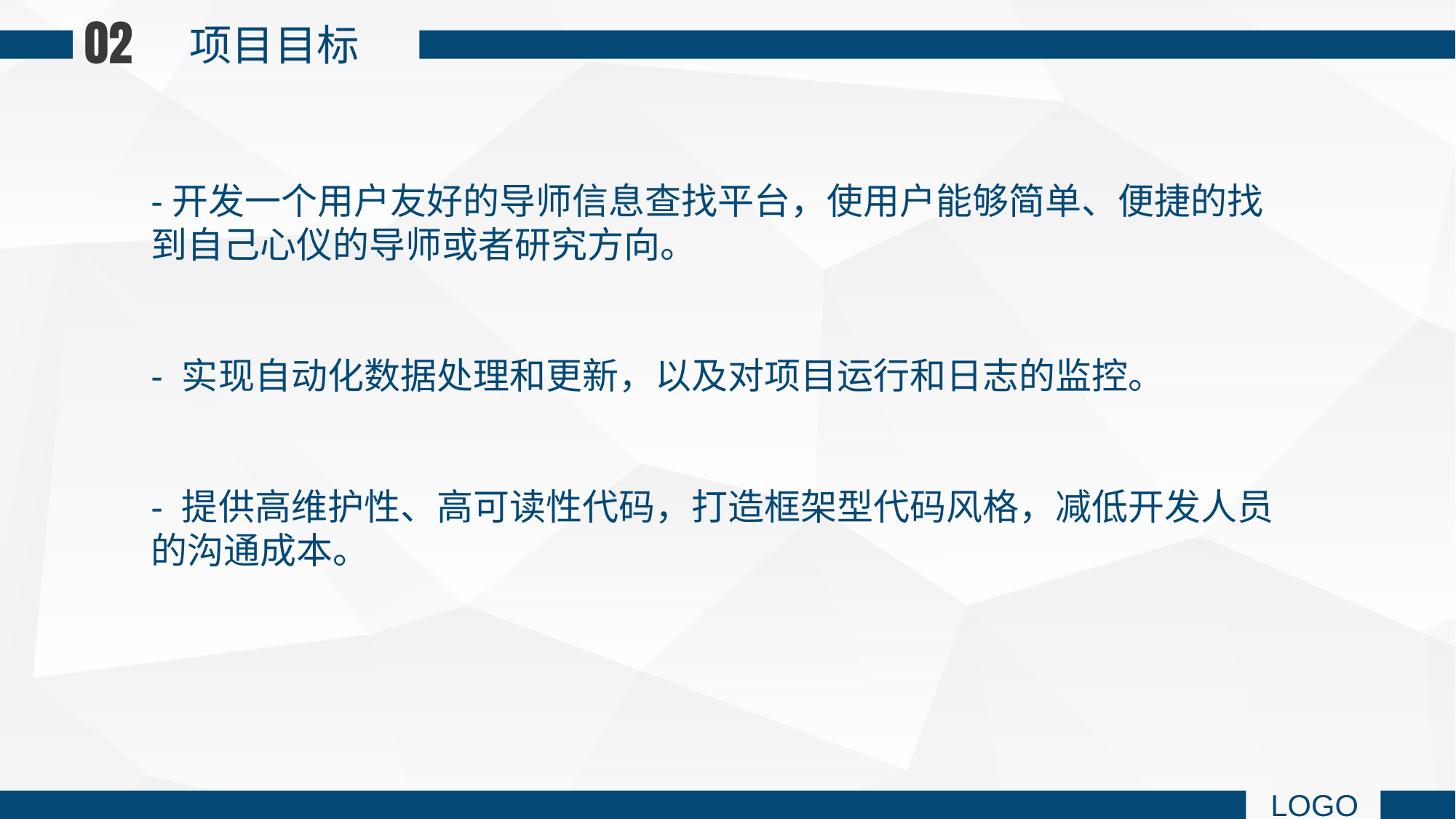

02
项目目标

-开发一个用户友好的导师信息查找平台，使用户能够简单、便捷的找到自己心仪的导师或者研究方向。

- 实现自动化数据处理和更新，以及对项目运行和日志的监控。

- 提供高维护性、高可读性代码，打造框架型代码风格，减低开发人员的沟通成本。
LOGO